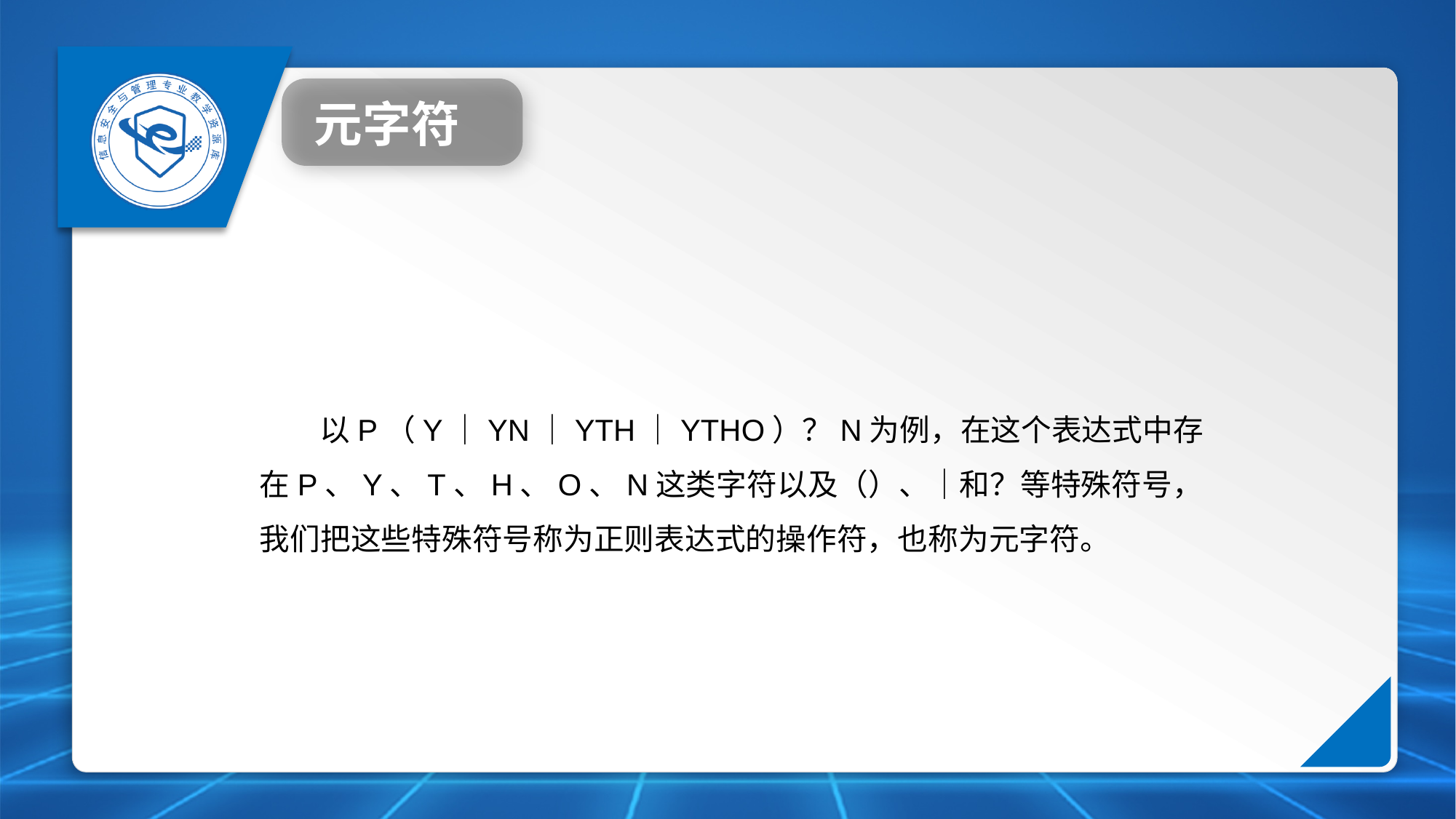

元字符
以P（Y｜YN｜YTH｜YTHO）？N为例，在这个表达式中存在P、Y、T、H、O、N这类字符以及（）、｜和？等特殊符号，我们把这些特殊符号称为正则表达式的操作符，也称为元字符。